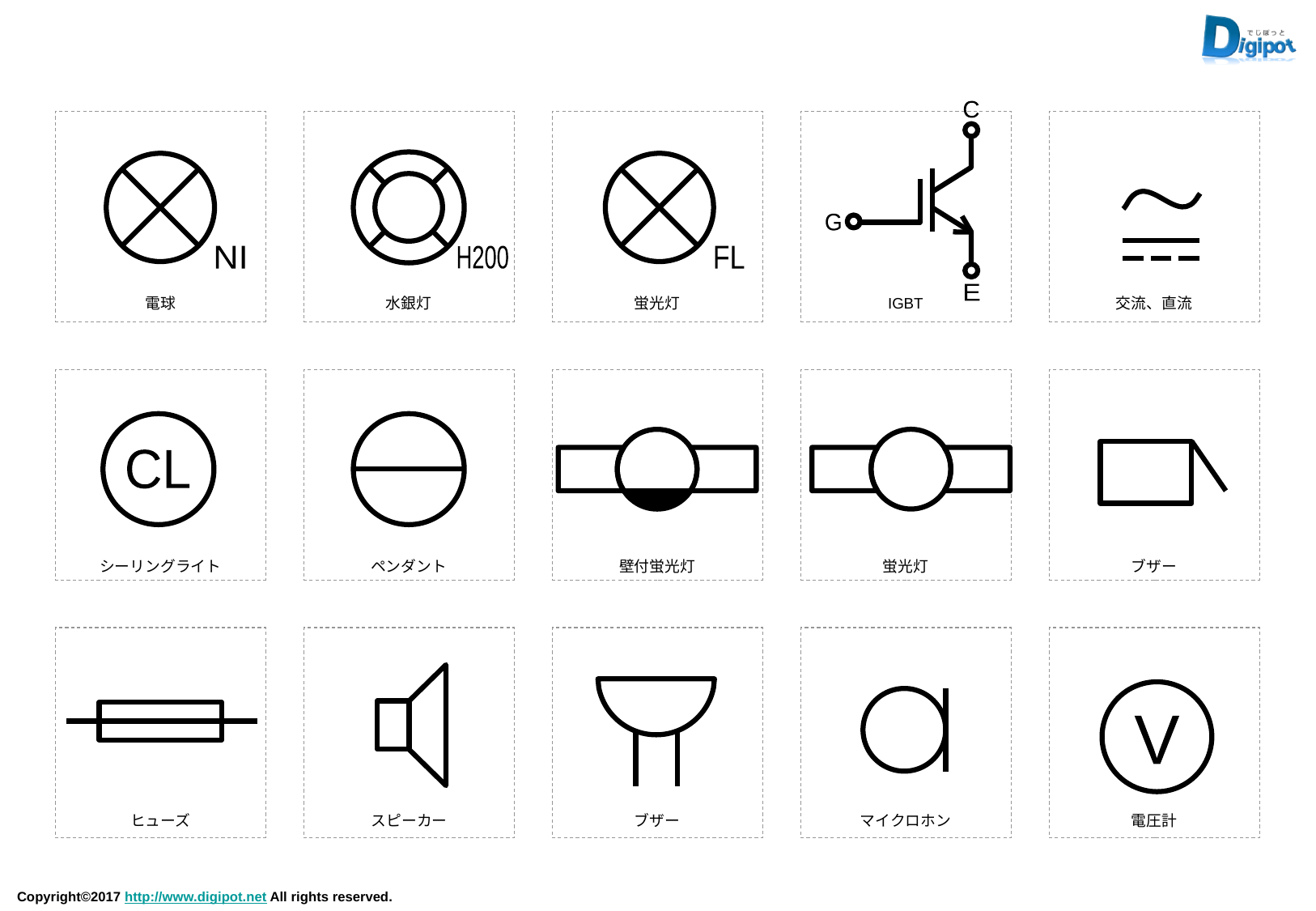

C

G

E

H200

NI

FL

電球
水銀灯
蛍光灯
IGBT
交流、直流

CL

シーリングライト
ペンダント
壁付蛍光灯
蛍光灯
ブザー

V

ヒューズ
スピーカー
ブザー
マイクロホン
電圧計